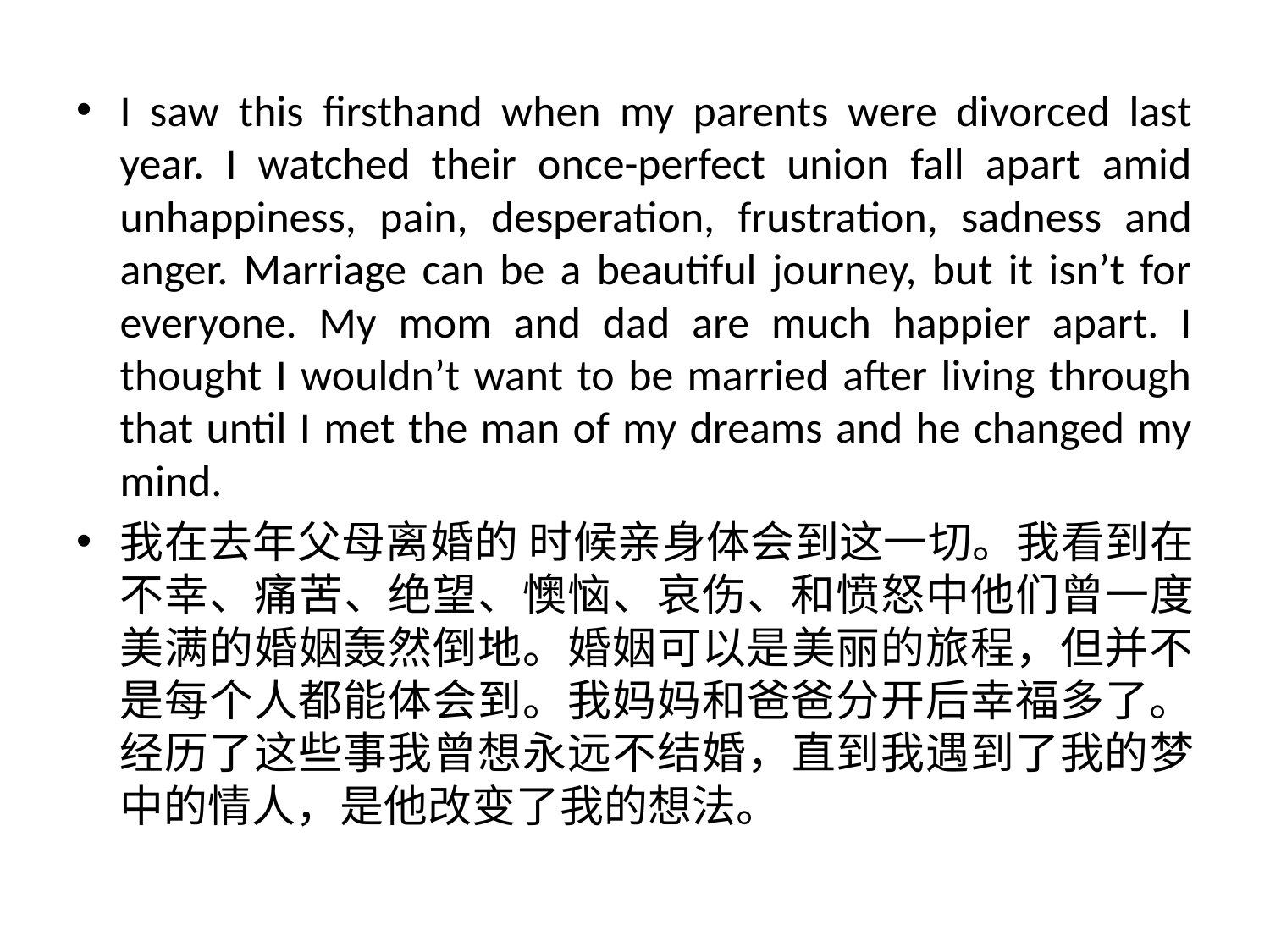

I saw this firsthand when my parents were divorced last year. I watched their once-perfect union fall apart amid unhappiness, pain, desperation, frustration, sadness and anger. Marriage can be a beautiful journey, but it isn’t for everyone. My mom and dad are much happier apart. I thought I wouldn’t want to be married after living through that until I met the man of my dreams and he changed my mind.
我在去年父母离婚的 时候亲身体会到这一切。我看到在不幸、痛苦、绝望、懊恼、哀伤、和愤怒中他们曾一度美满的婚姻轰然倒地。婚姻可以是美丽的旅程，但并不是每个人都能体会到。我妈妈和爸爸分开后幸福多了。经历了这些事我曾想永远不结婚，直到我遇到了我的梦中的情人，是他改变了我的想法。